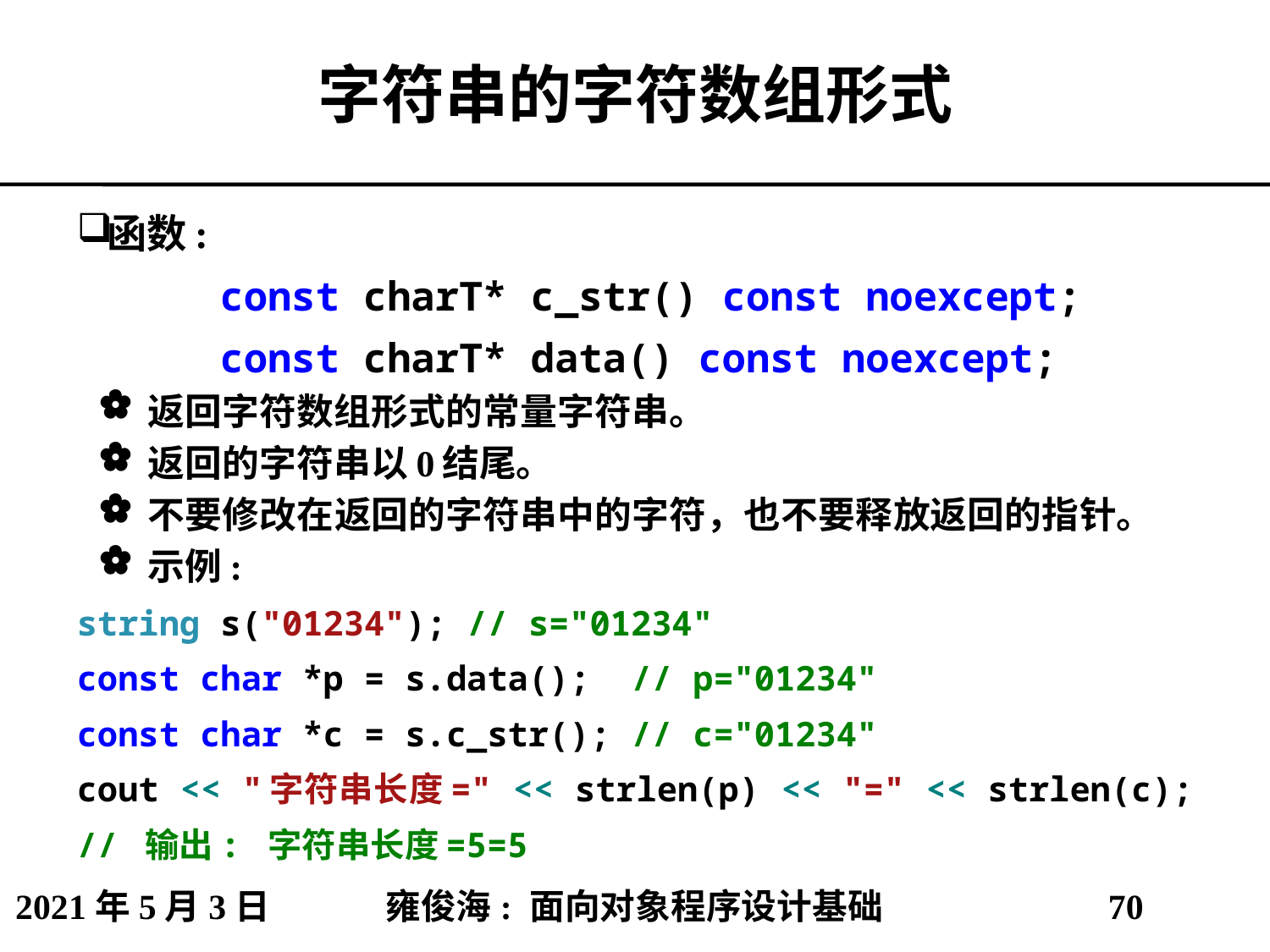

# 字符串的字符数组形式

函数:
const charT* c_str() const noexcept;
const charT* data() const noexcept;
返回字符数组形式的常量字符串。
返回的字符串以0结尾。
不要修改在返回的字符串中的字符，也不要释放返回的指针。
示例:
string s("01234"); // s="01234"
const char *p = s.data();  // p="01234"
const char *c = s.c_str(); // c="01234"
cout << "字符串长度=" << strlen(p) << "=" << strlen(c);
// 输出: 字符串长度=5=5
2021年5月3日
雍俊海: 面向对象程序设计基础
70